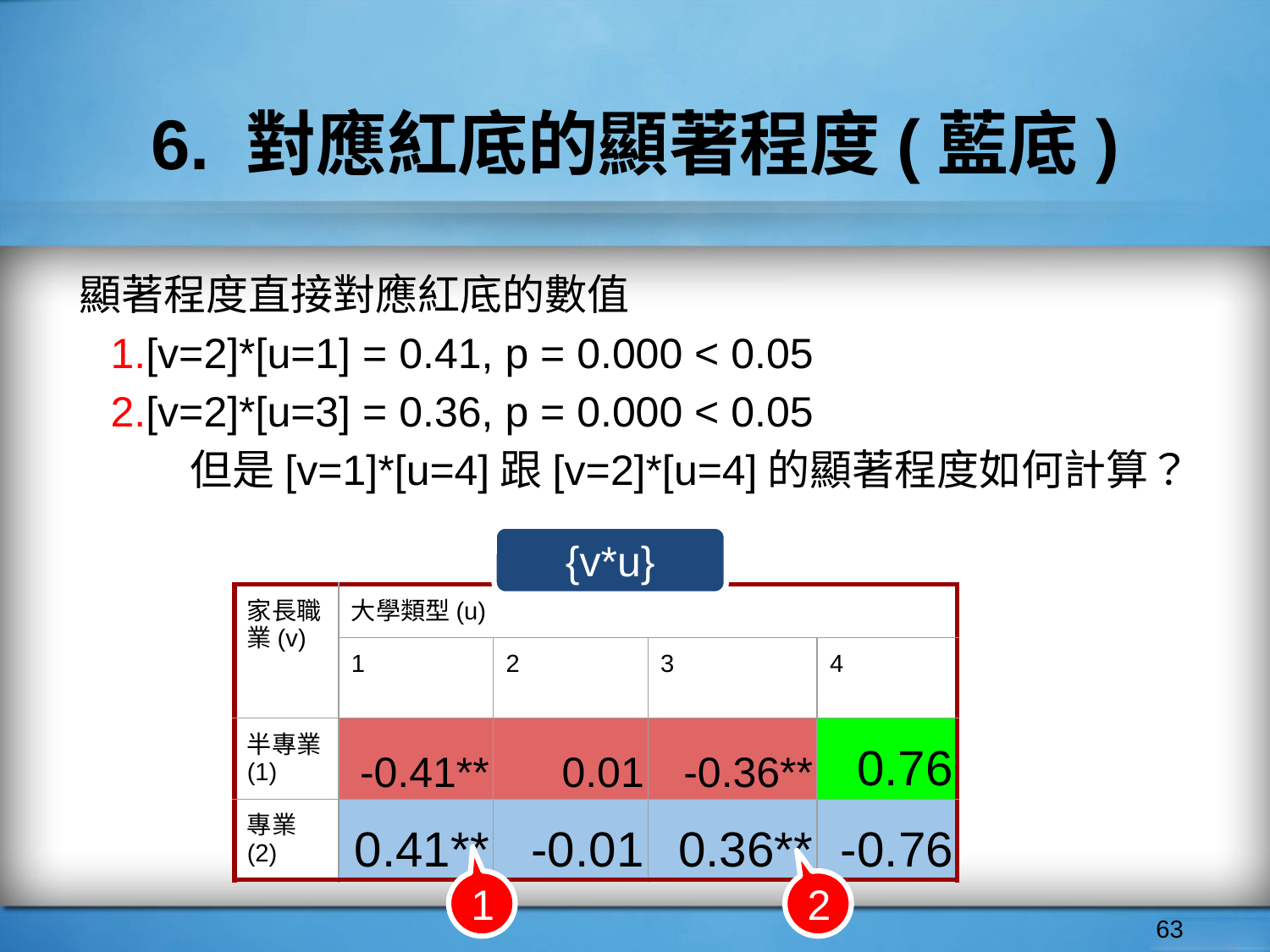

# 6. 對應紅底的顯著程度(藍底)
顯著程度直接對應紅底的數值
[v=2]*[u=1] = 0.41, p = 0.000 < 0.05
[v=2]*[u=3] = 0.36, p = 0.000 < 0.05
但是[v=1]*[u=4]跟[v=2]*[u=4]的顯著程度如何計算？
{v*u}
| 家長職業(v) | 大學類型(u) |  |  |  |
| --- | --- | --- | --- | --- |
|  | 1 | 2 | 3 | 4 |
| 半專業 (1) | -0.41\*\* | 0.01 | -0.36\*\* | 0.76 |
| 專業 (2) | 0.41\*\* | -0.01 | 0.36\*\* | -0.76 |
1
2
63